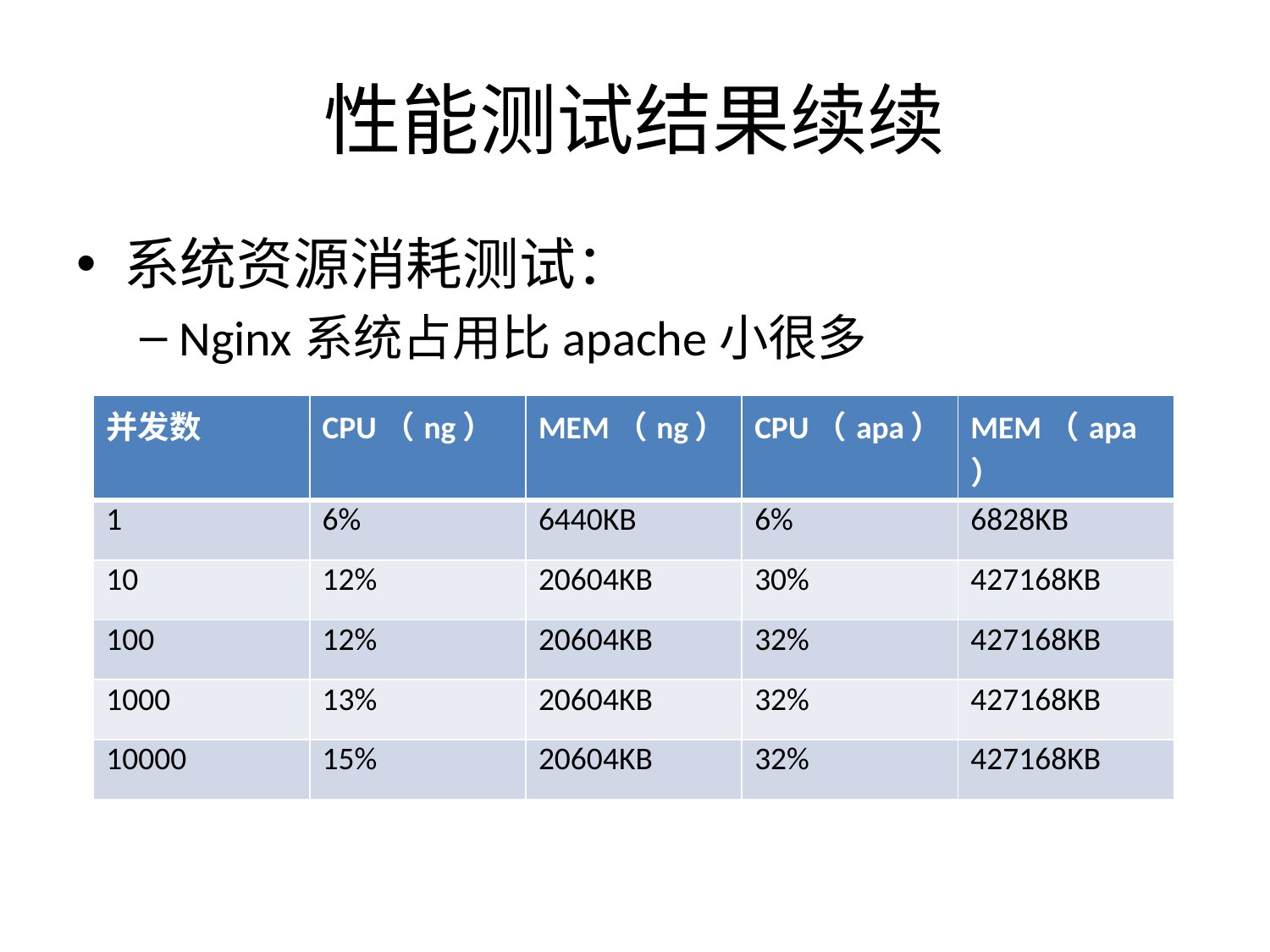

# 性能测试结果续续
系统资源消耗测试：
Nginx系统占用比apache小很多

| 并发数 | CPU（ng） | MEM（ng） | CPU（apa） | MEM（apa） |
| --- | --- | --- | --- | --- |
| 1 | 6% | 6440KB | 6% | 6828KB |
| 10 | 12% | 20604KB | 30% | 427168KB |
| 100 | 12% | 20604KB | 32% | 427168KB |
| 1000 | 13% | 20604KB | 32% | 427168KB |
| 10000 | 15% | 20604KB | 32% | 427168KB |